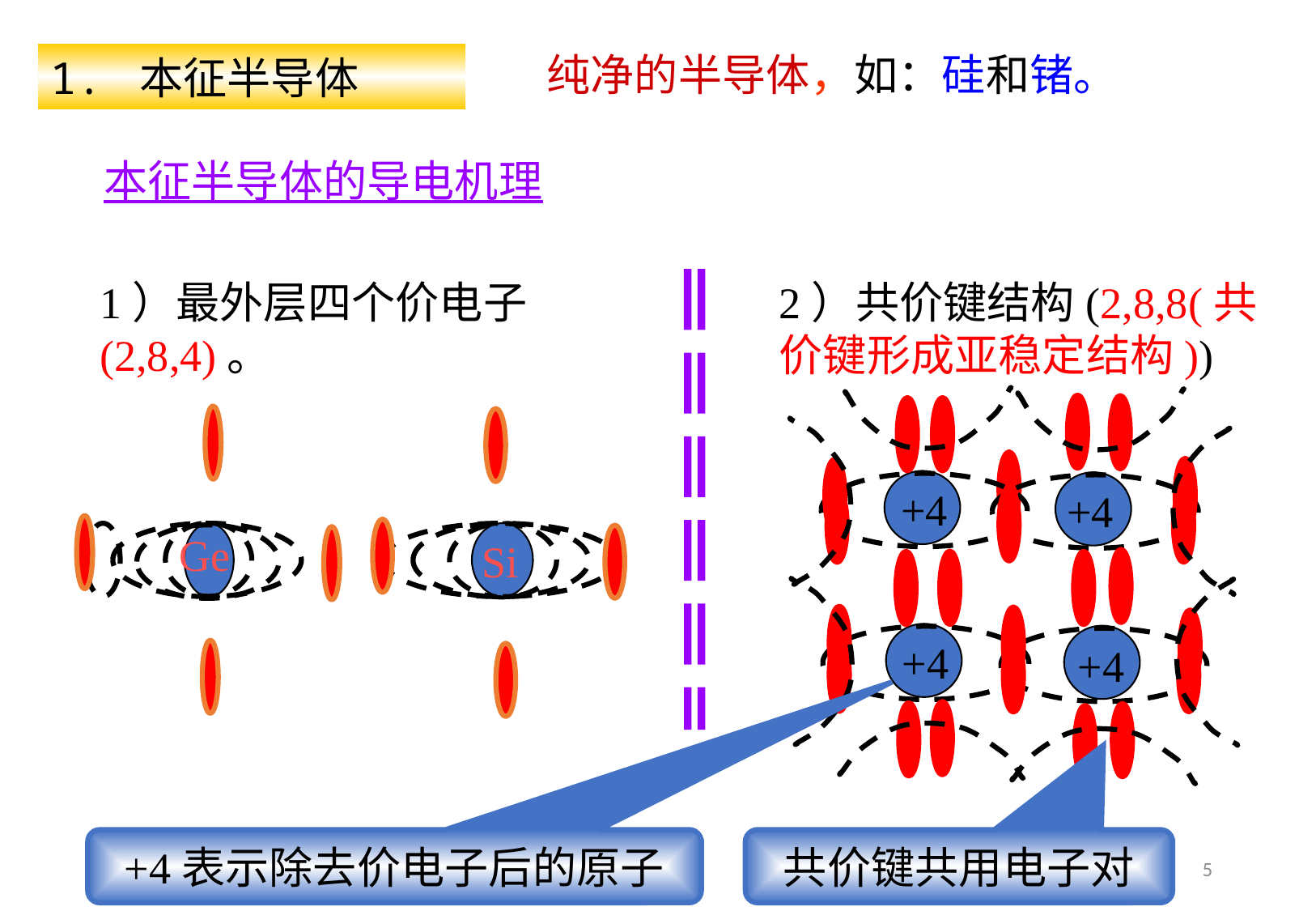

纯净的半导体，如：硅和锗。
1. 本征半导体
本征半导体的导电机理
1）最外层四个价电子(2,8,4)。

2）共价键结构(2,8,8(共价键形成亚稳定结构))

+4
+4

+4
+4

Ge

Si

+4表示除去价电子后的原子
共价键共用电子对
5